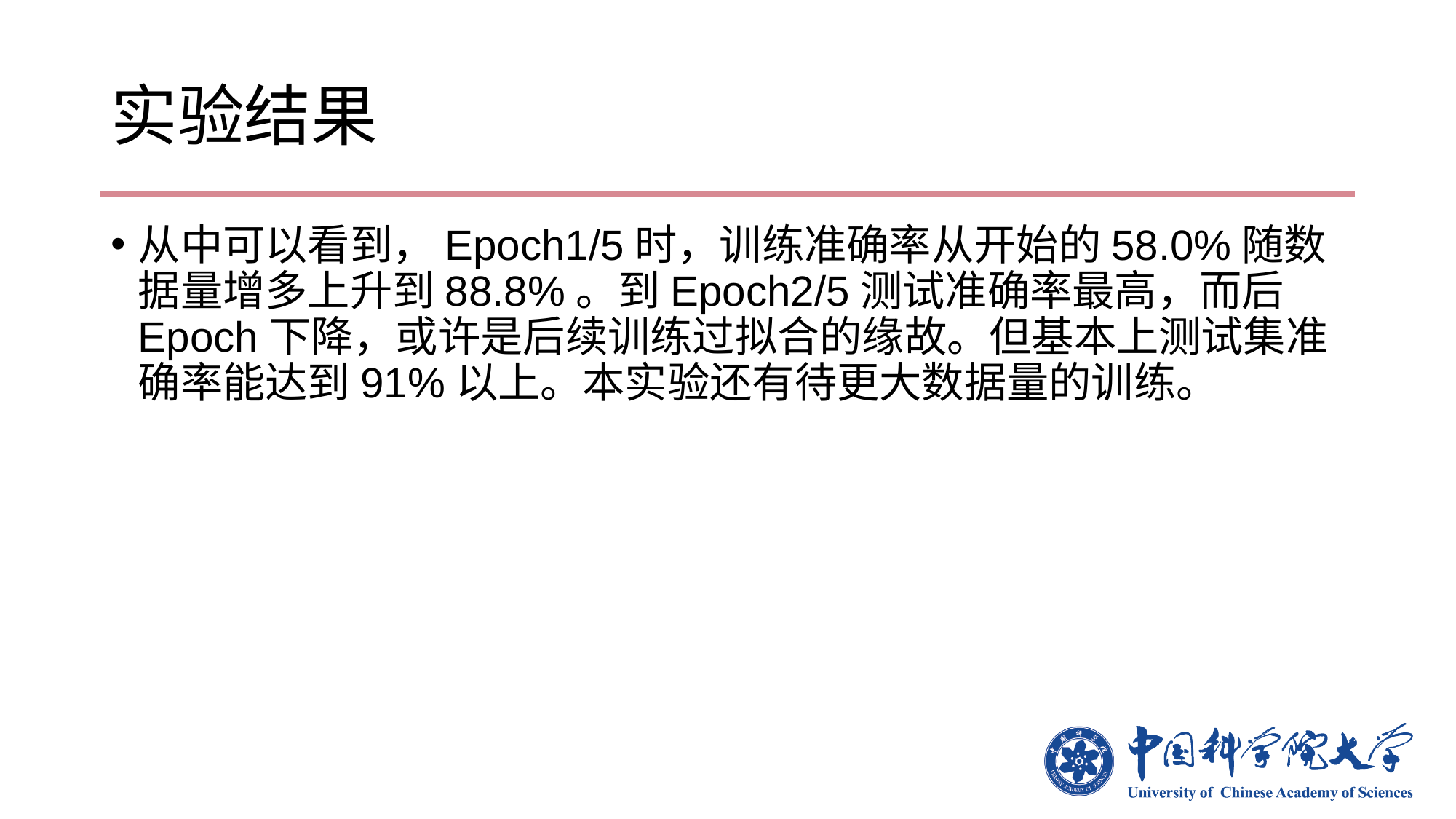

# 实验结果
从中可以看到，Epoch1/5时，训练准确率从开始的58.0%随数据量增多上升到88.8%。到Epoch2/5测试准确率最高，而后Epoch下降，或许是后续训练过拟合的缘故。但基本上测试集准确率能达到91%以上。本实验还有待更大数据量的训练。